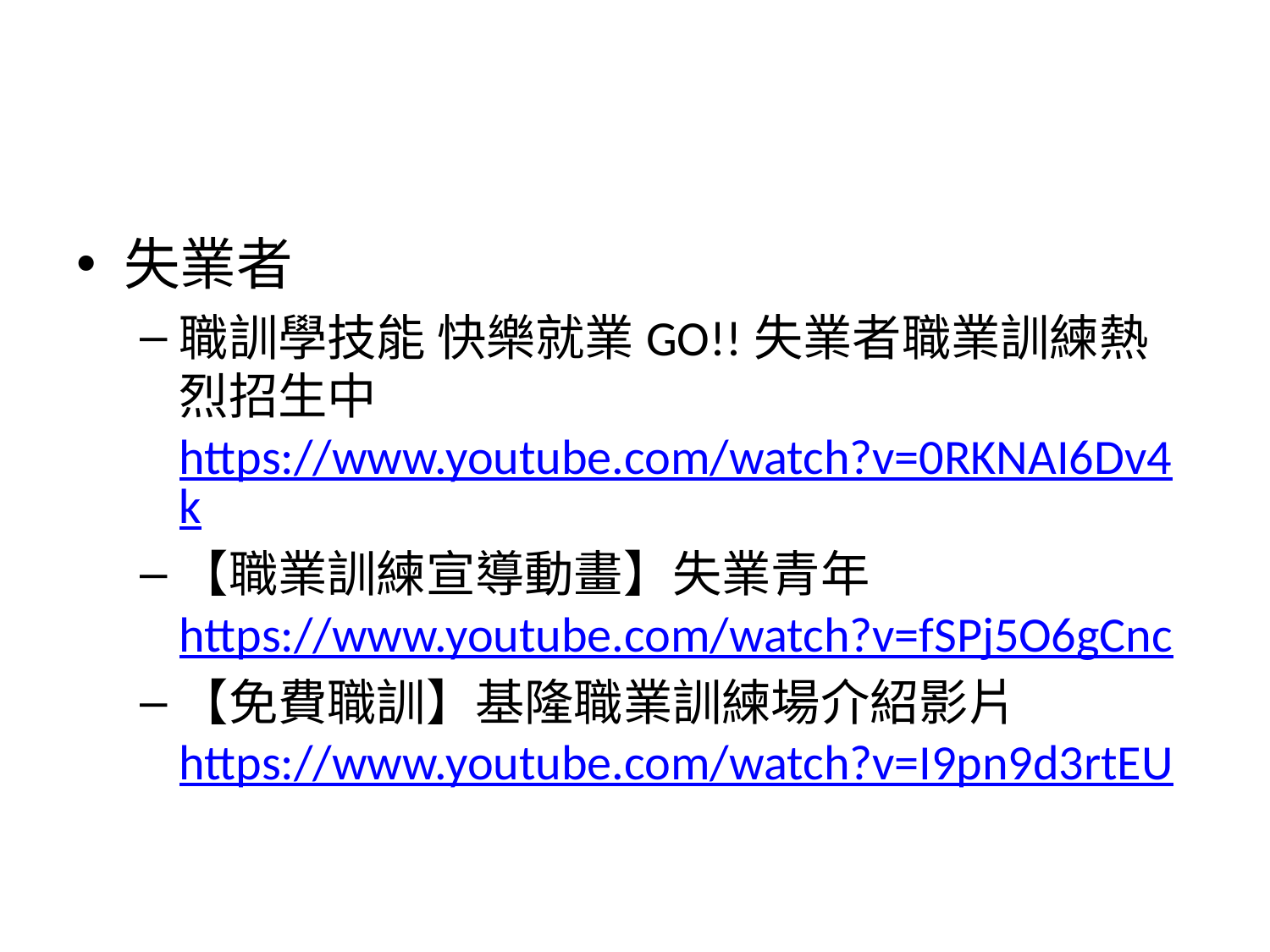

#
失業者
職訓學技能 快樂就業GO!!失業者職業訓練熱烈招生中https://www.youtube.com/watch?v=0RKNAI6Dv4k
【職業訓練宣導動畫】失業青年https://www.youtube.com/watch?v=fSPj5O6gCnc
【免費職訓】基隆職業訓練場介紹影片https://www.youtube.com/watch?v=I9pn9d3rtEU